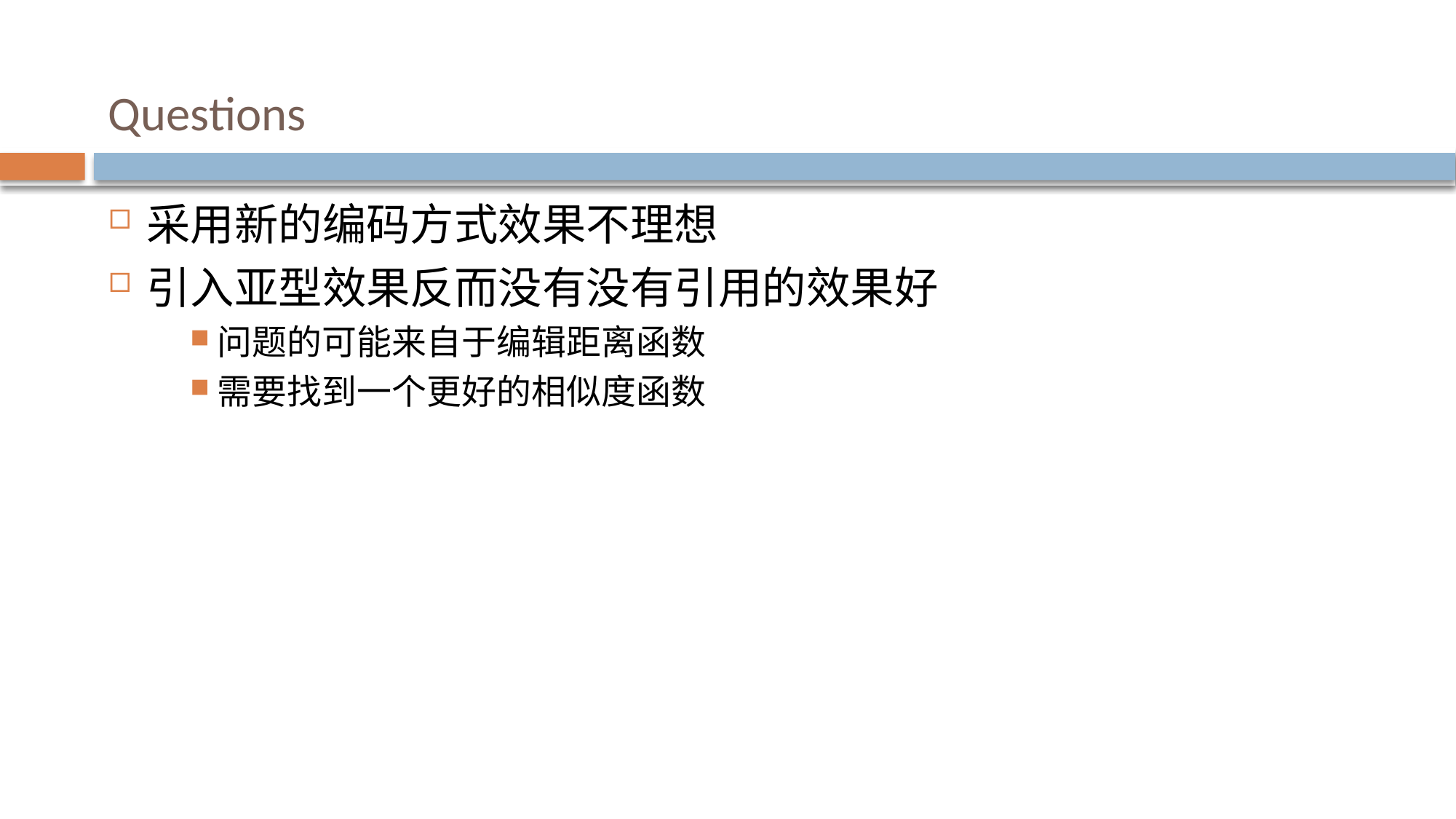

# Questions
采用新的编码方式效果不理想
引入亚型效果反而没有没有引用的效果好
问题的可能来自于编辑距离函数
需要找到一个更好的相似度函数